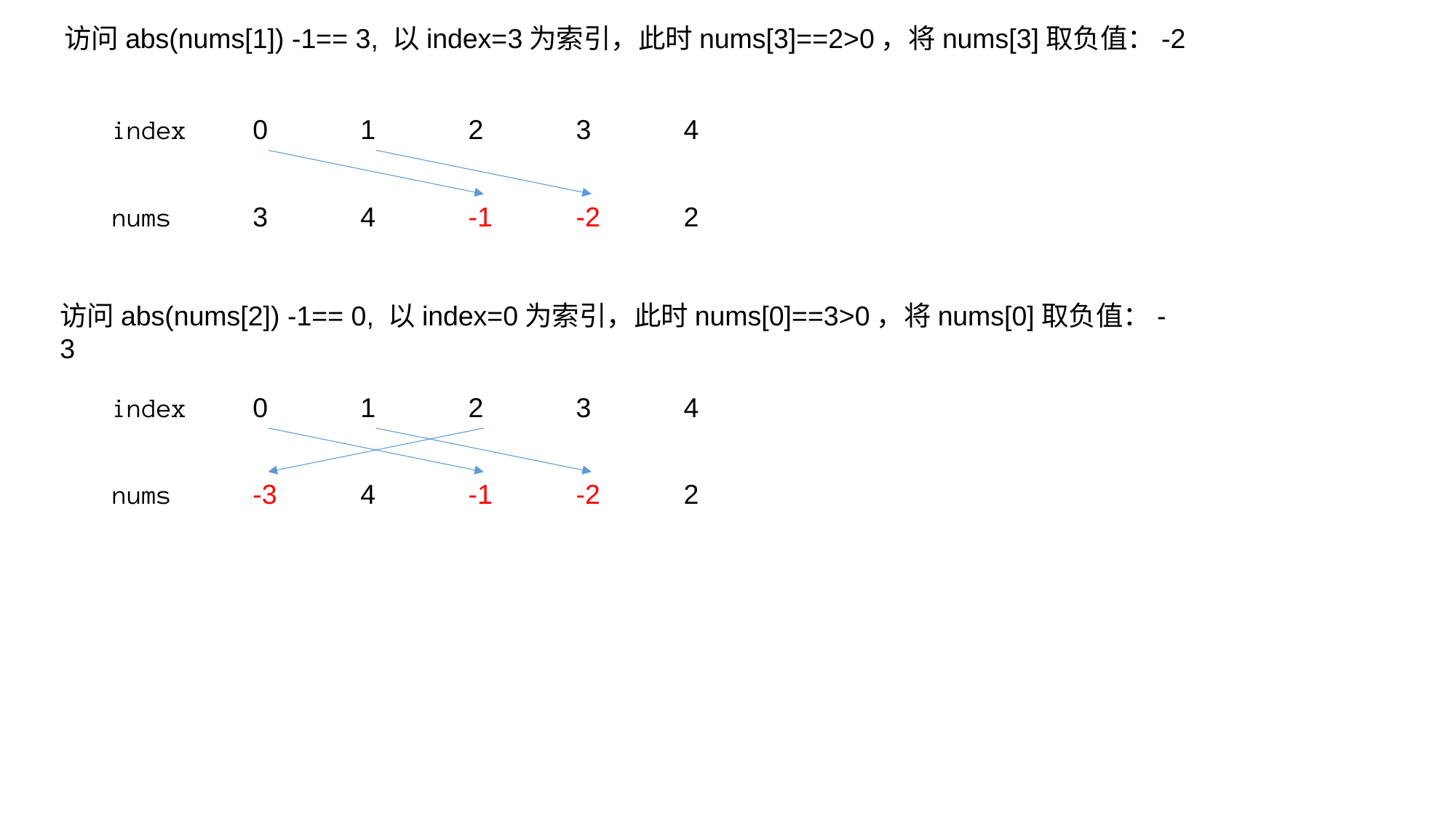

访问abs(nums[1]) -1== 3, 以index=3为索引，此时nums[3]==2>0，将nums[3]取负值：-2
index
0
1
2
3
4
nums
3
4
-1
-2
2
访问abs(nums[2]) -1== 0, 以index=0为索引，此时nums[0]==3>0，将nums[0]取负值：-3
index
0
1
2
3
4
nums
-3
4
-1
-2
2